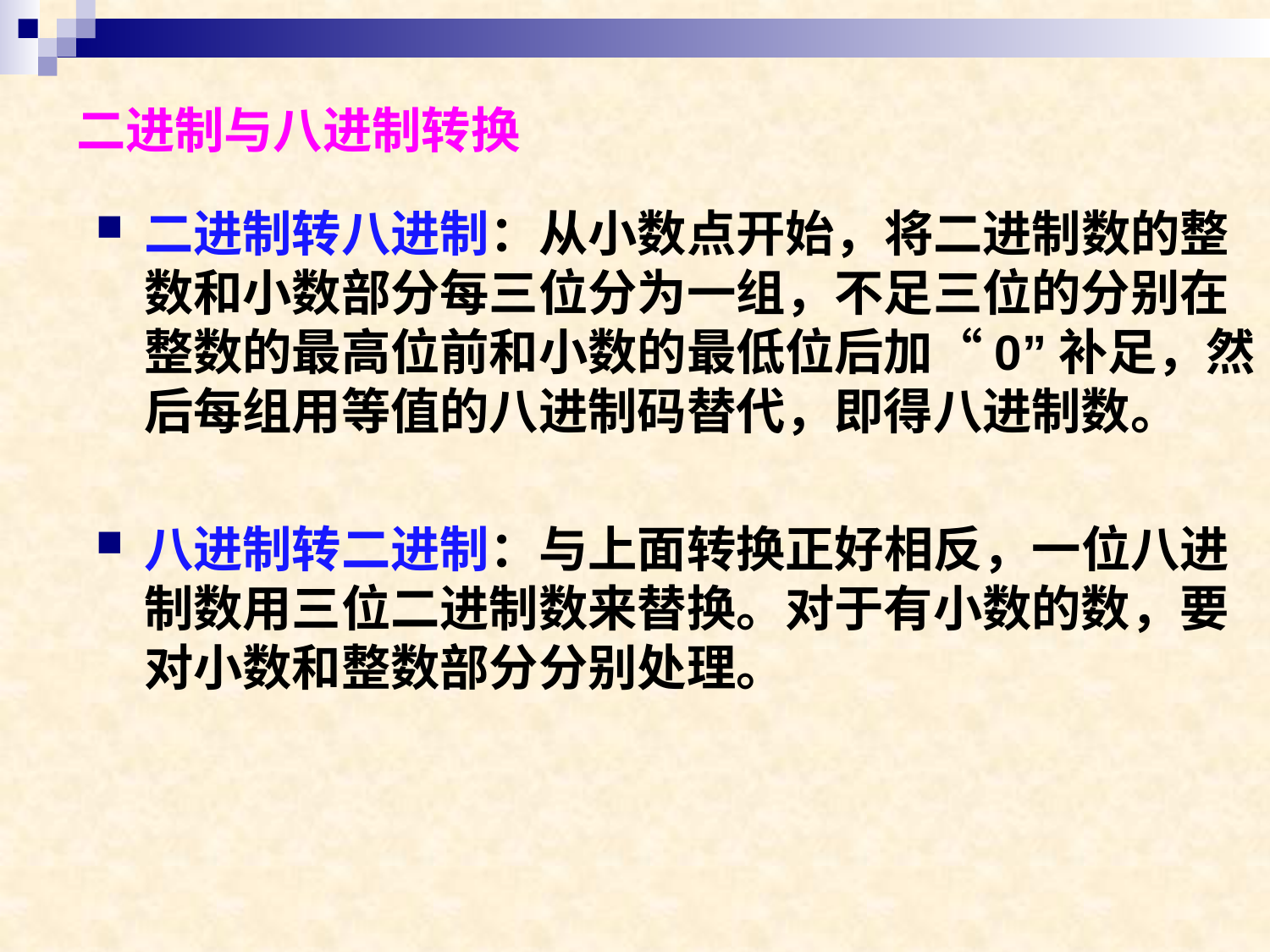

# 二进制与八进制转换
二进制转八进制：从小数点开始，将二进制数的整数和小数部分每三位分为一组，不足三位的分别在整数的最高位前和小数的最低位后加“0”补足，然后每组用等值的八进制码替代，即得八进制数。

八进制转二进制：与上面转换正好相反，一位八进制数用三位二进制数来替换。对于有小数的数，要对小数和整数部分分别处理。